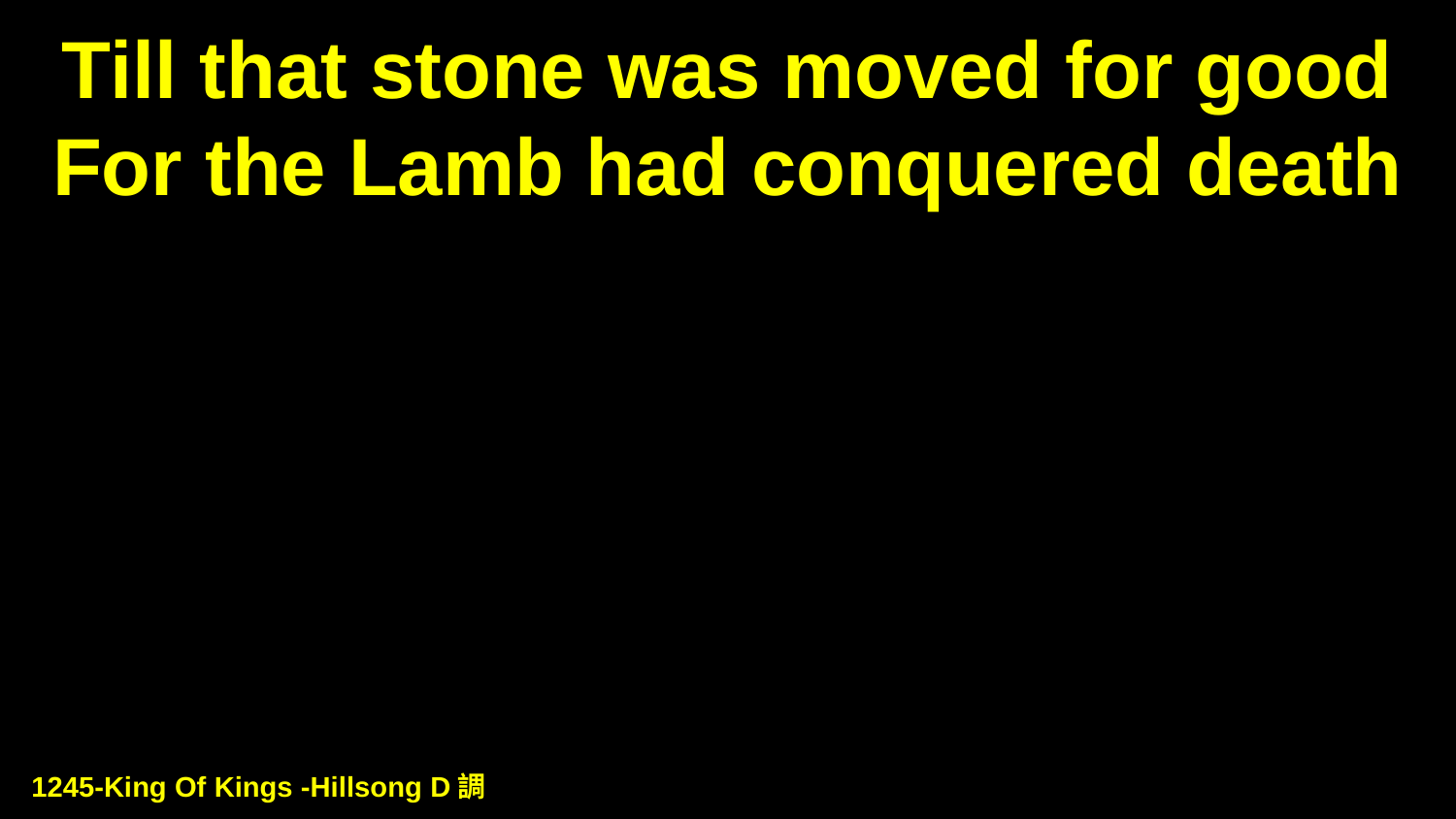

# Till that stone was moved for good For the Lamb had conquered death
1245-King Of Kings -Hillsong D調